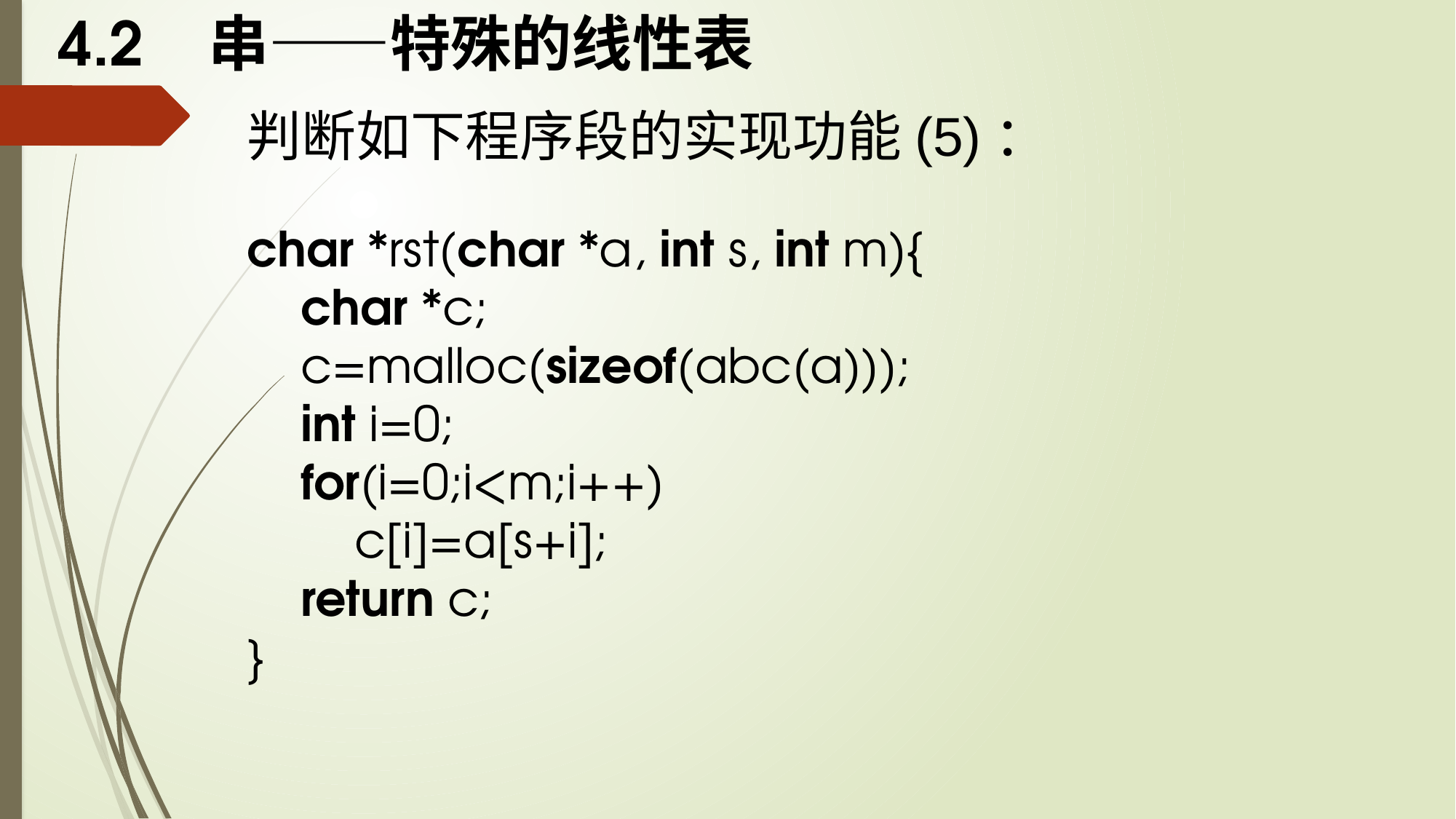

# 4.2   串——特殊的线性表
判断如下程序段的实现功能(5)：

char *rst(char *a, int s, int m){
    char *c;
    c=malloc(sizeof(abc(a)));
    int i=0;
    for(i=0;i<m;i++)
        c[i]=a[s+i];
    return c;
}